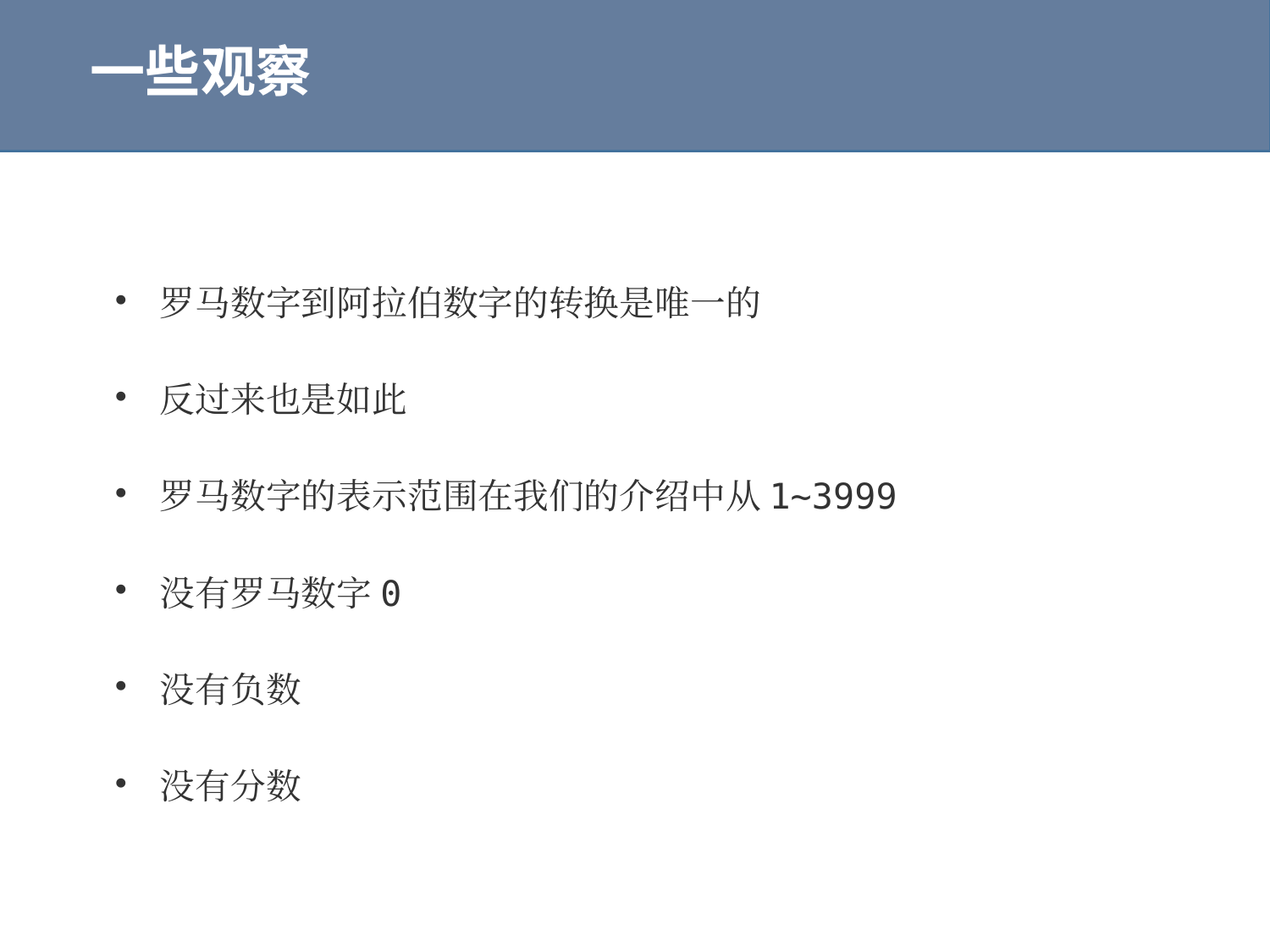

# 一些观察
罗马数字到阿拉伯数字的转换是唯一的
反过来也是如此
罗马数字的表示范围在我们的介绍中从1~3999
没有罗马数字0
没有负数
没有分数